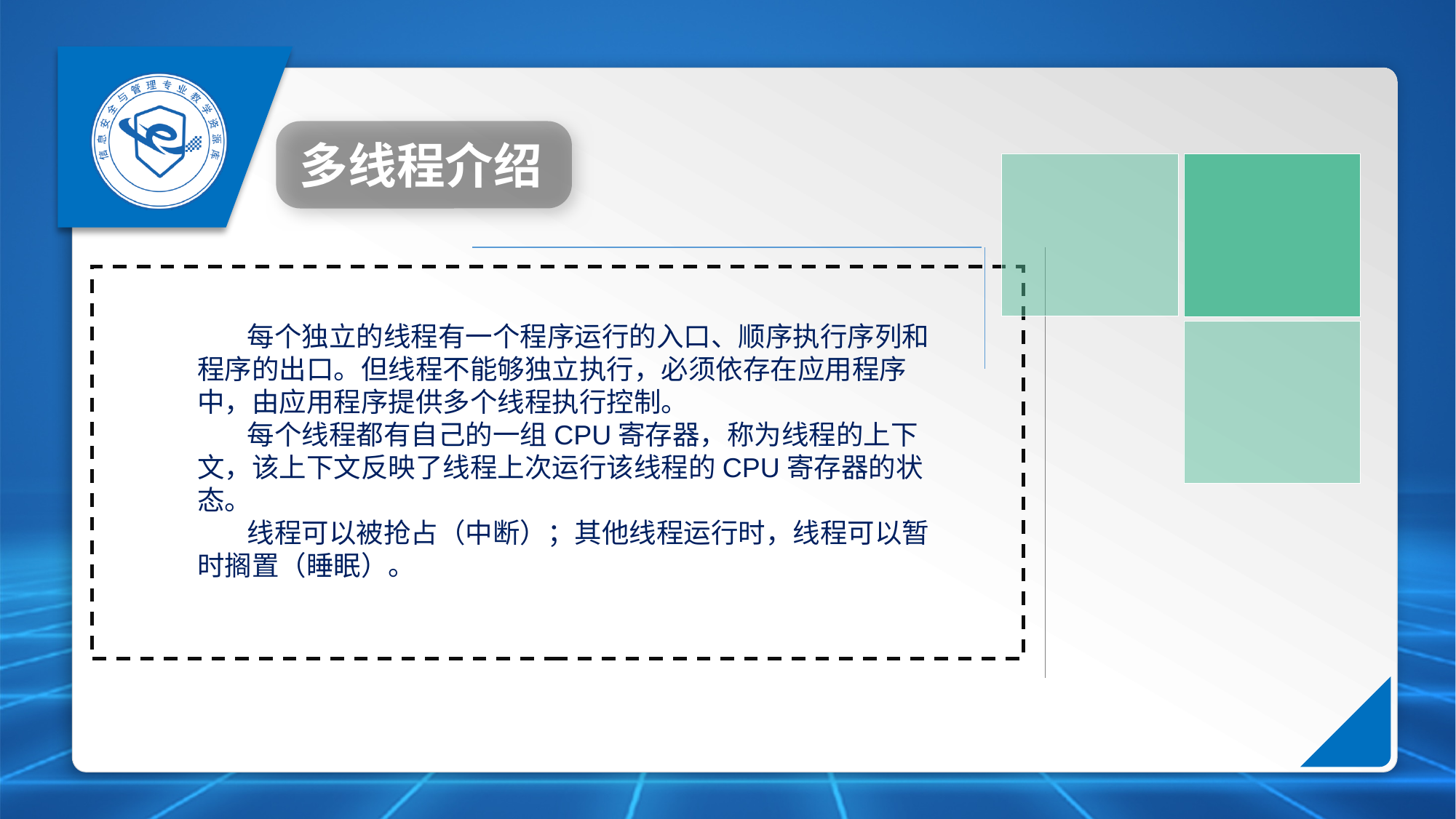

多线程介绍

       每个独立的线程有一个程序运行的入口、顺序执行序列和程序的出口。但线程不能够独立执行，必须依存在应用程序中，由应用程序提供多个线程执行控制。
       每个线程都有自己的一组CPU寄存器，称为线程的上下文，该上下文反映了线程上次运行该线程的CPU寄存器的状态。
       线程可以被抢占（中断）；其他线程运行时，线程可以暂时搁置（睡眠）。